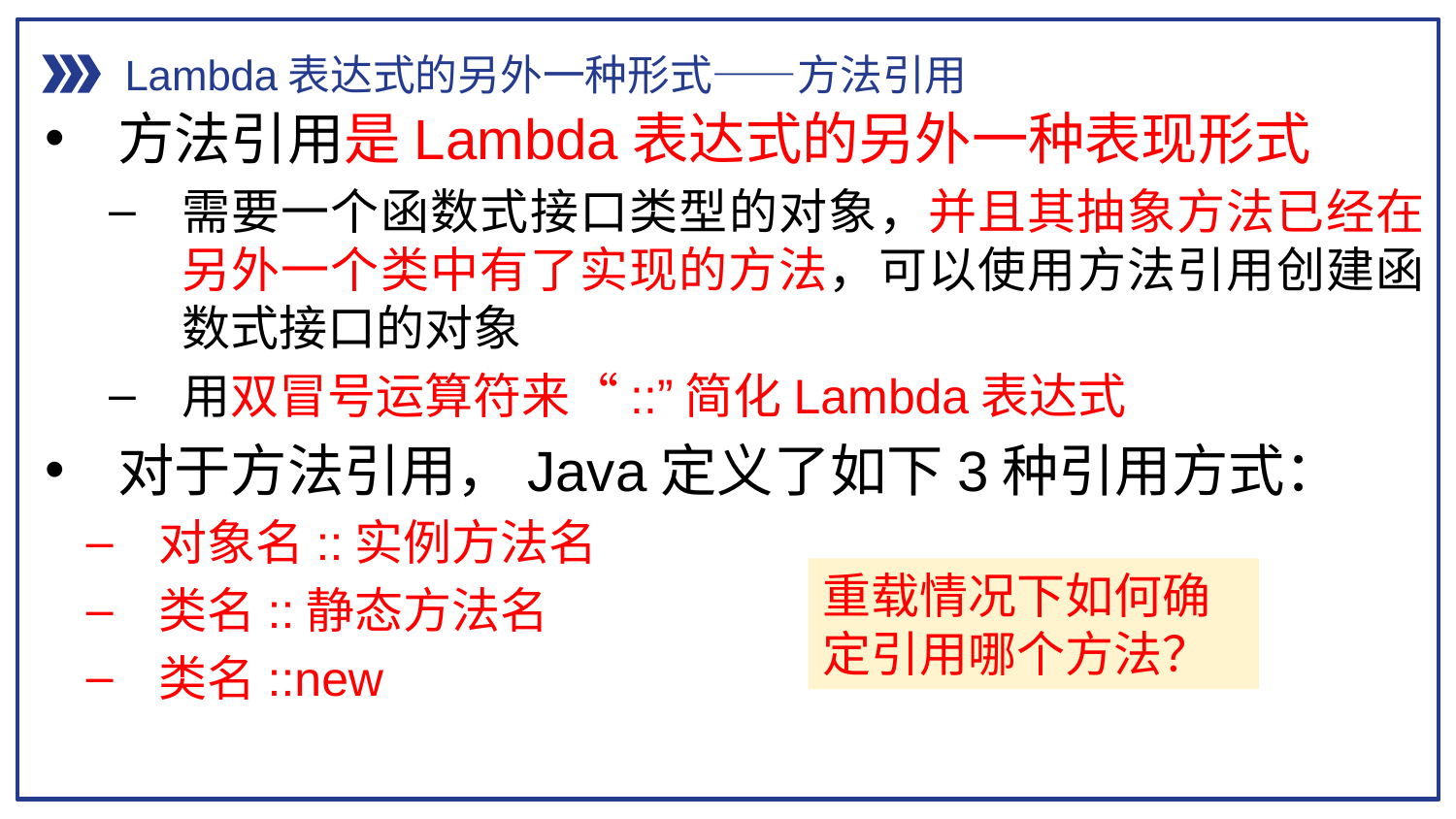

Lambda表达式的另外一种形式——方法引用

方法引用是Lambda表达式的另外一种表现形式
需要一个函数式接口类型的对象，并且其抽象方法已经在另外一个类中有了实现的方法，可以使用方法引用创建函数式接口的对象
用双冒号运算符来“::”简化Lambda表达式
对于方法引用，Java定义了如下3种引用方式：
对象名::实例方法名
类名::静态方法名
类名::new

重载情况下如何确定引用哪个方法？